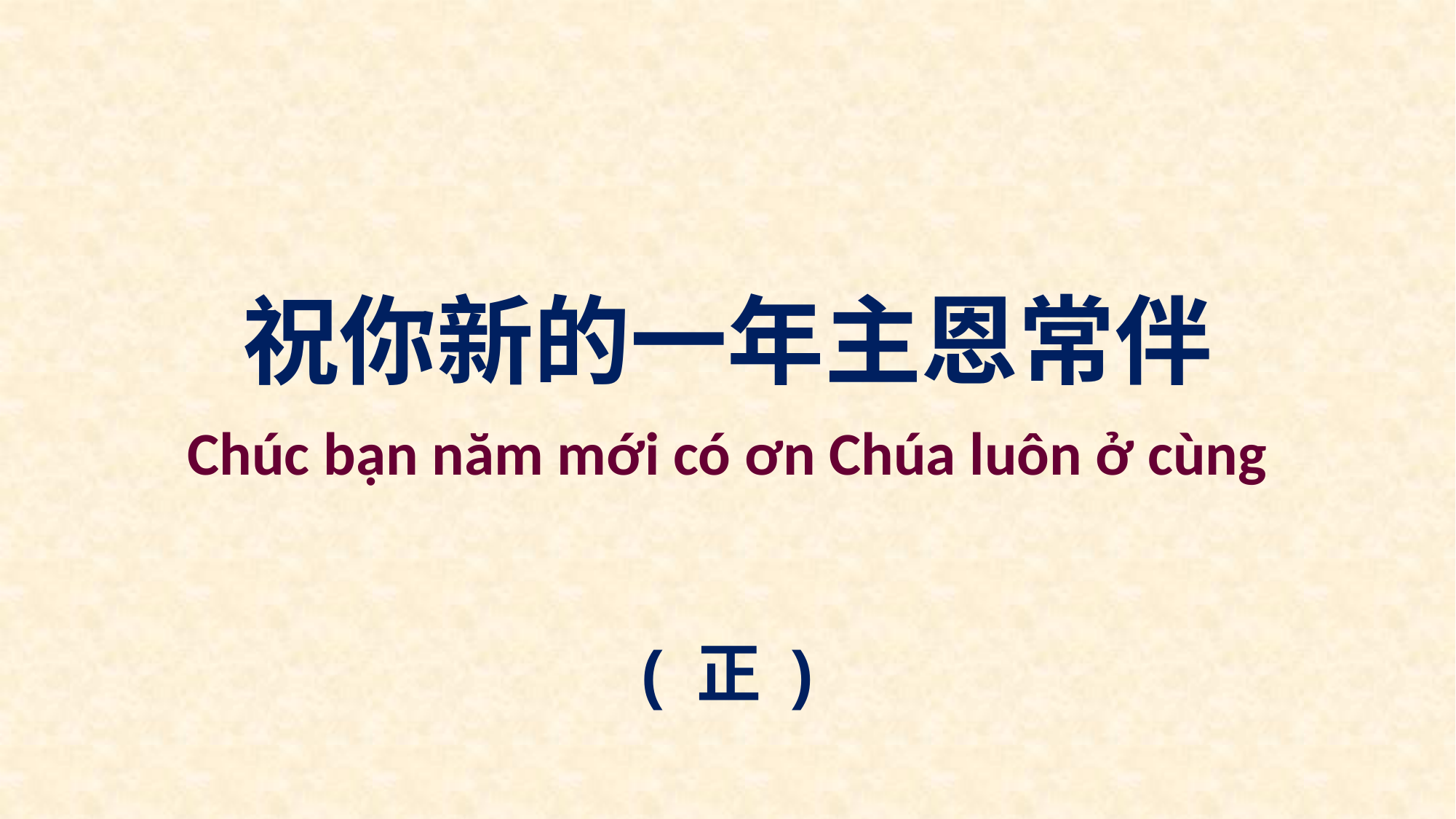

祝你新的一年主恩常伴
Chúc bạn năm mới có ơn Chúa luôn ở cùng
( 正 )